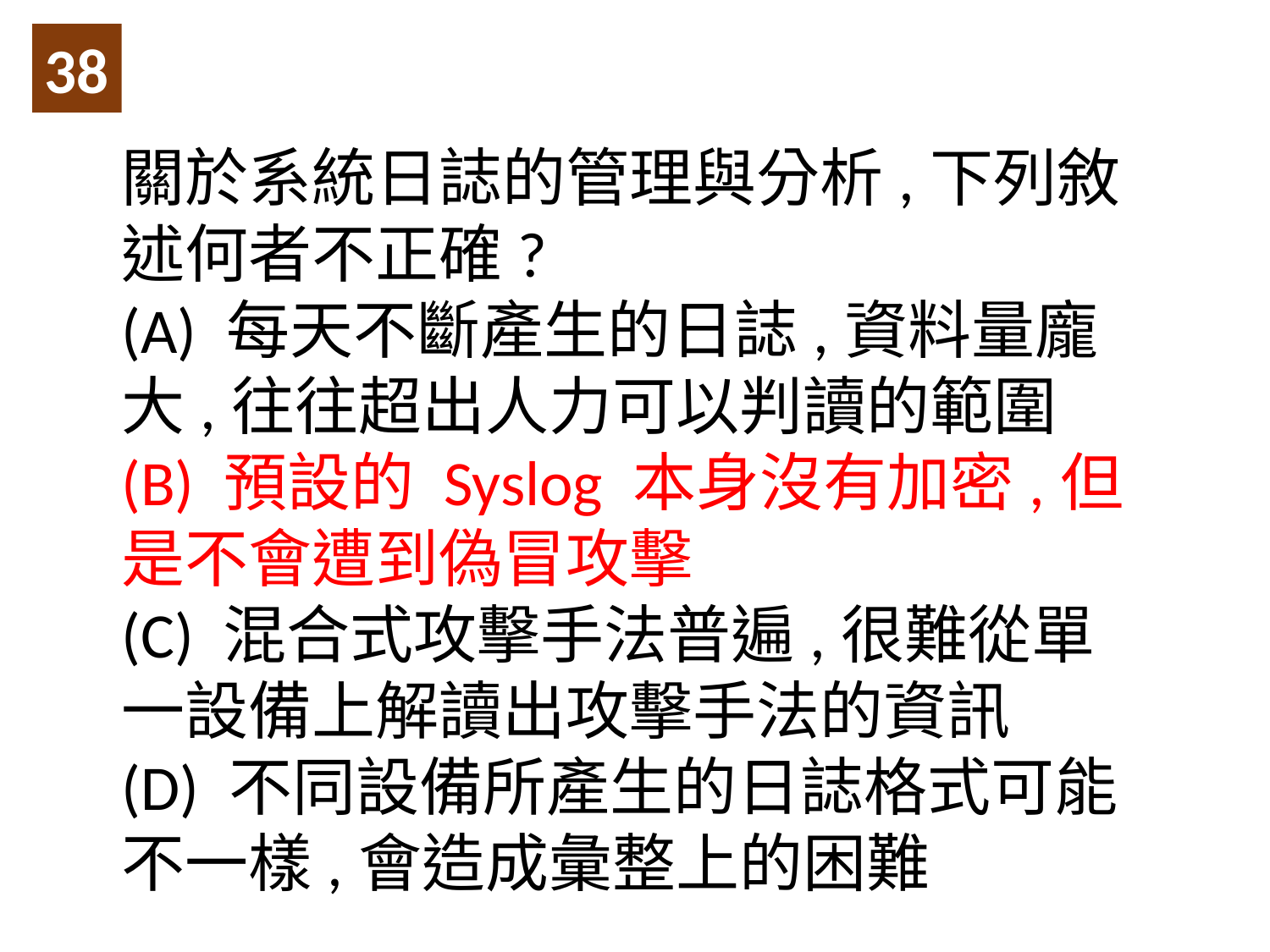

38
關於系統日誌的管理與分析,下列敘述何者不正確?
(A) 每天不斷產生的日誌,資料量龐大,往往超出人力可以判讀的範圍
(B) 預設的 Syslog 本身沒有加密,但是不會遭到偽冒攻擊
(C) 混合式攻擊手法普遍,很難從單一設備上解讀出攻擊手法的資訊
(D) 不同設備所產生的日誌格式可能不一樣,會造成彙整上的困難